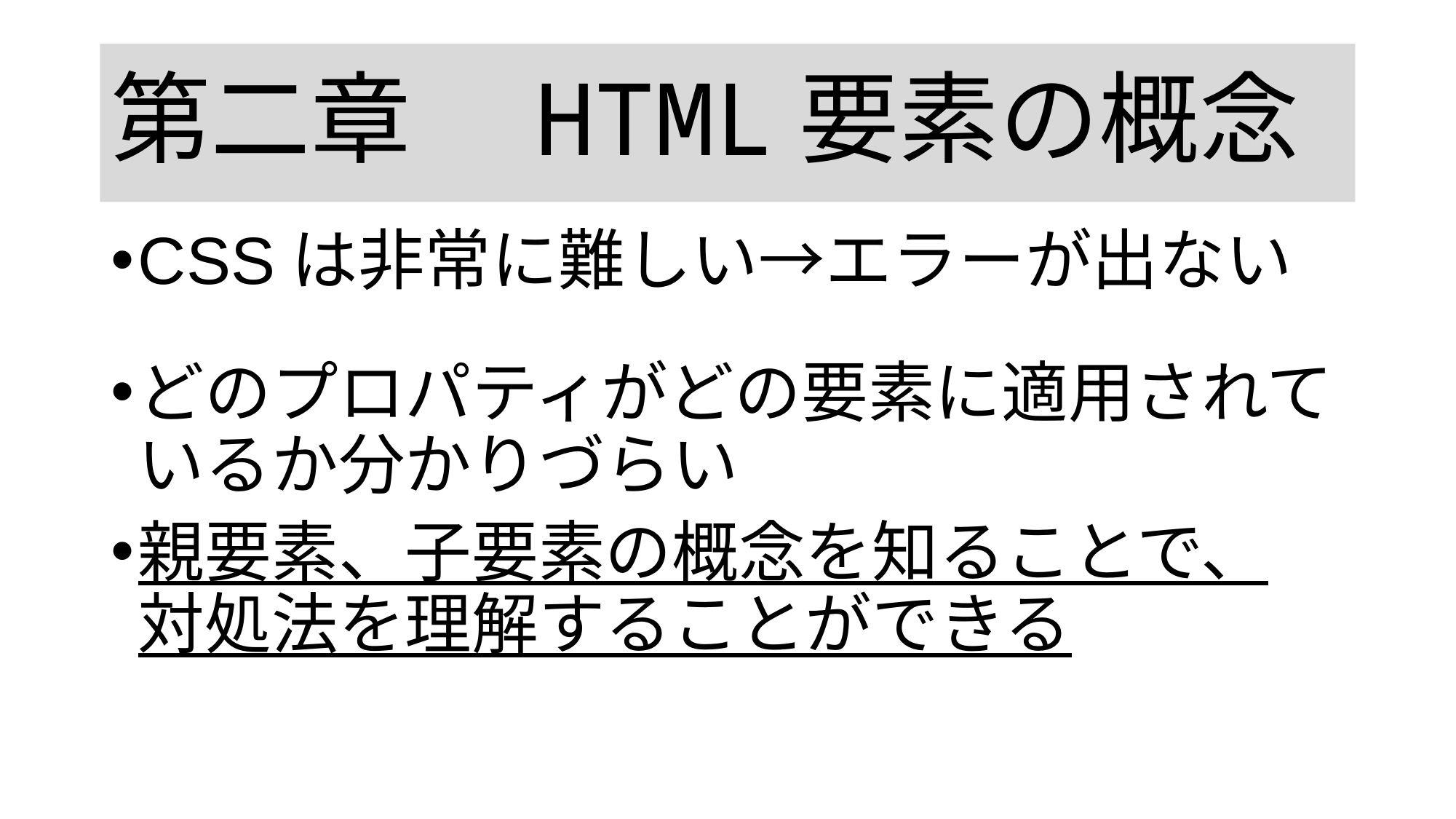

# 第二章　HTML要素の概念
CSSは非常に難しい→エラーが出ない

どのプロパティがどの要素に適用されているか分かりづらい
親要素、子要素の概念を知ることで、
対処法を理解することができる